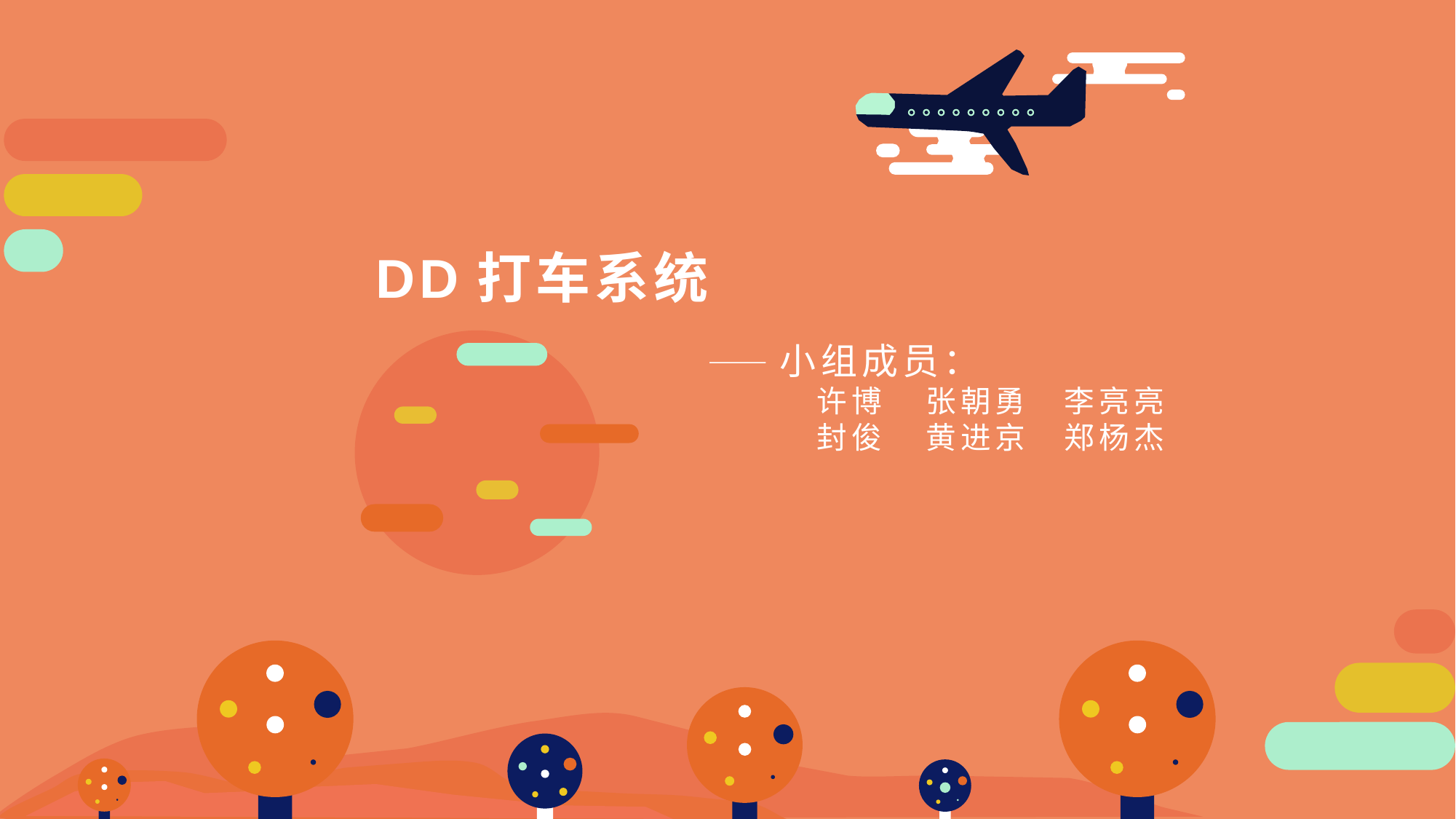

DD打车系统

——小组成员：
	许博	张朝勇   李亮亮
	封俊	黄进京   郑杨杰